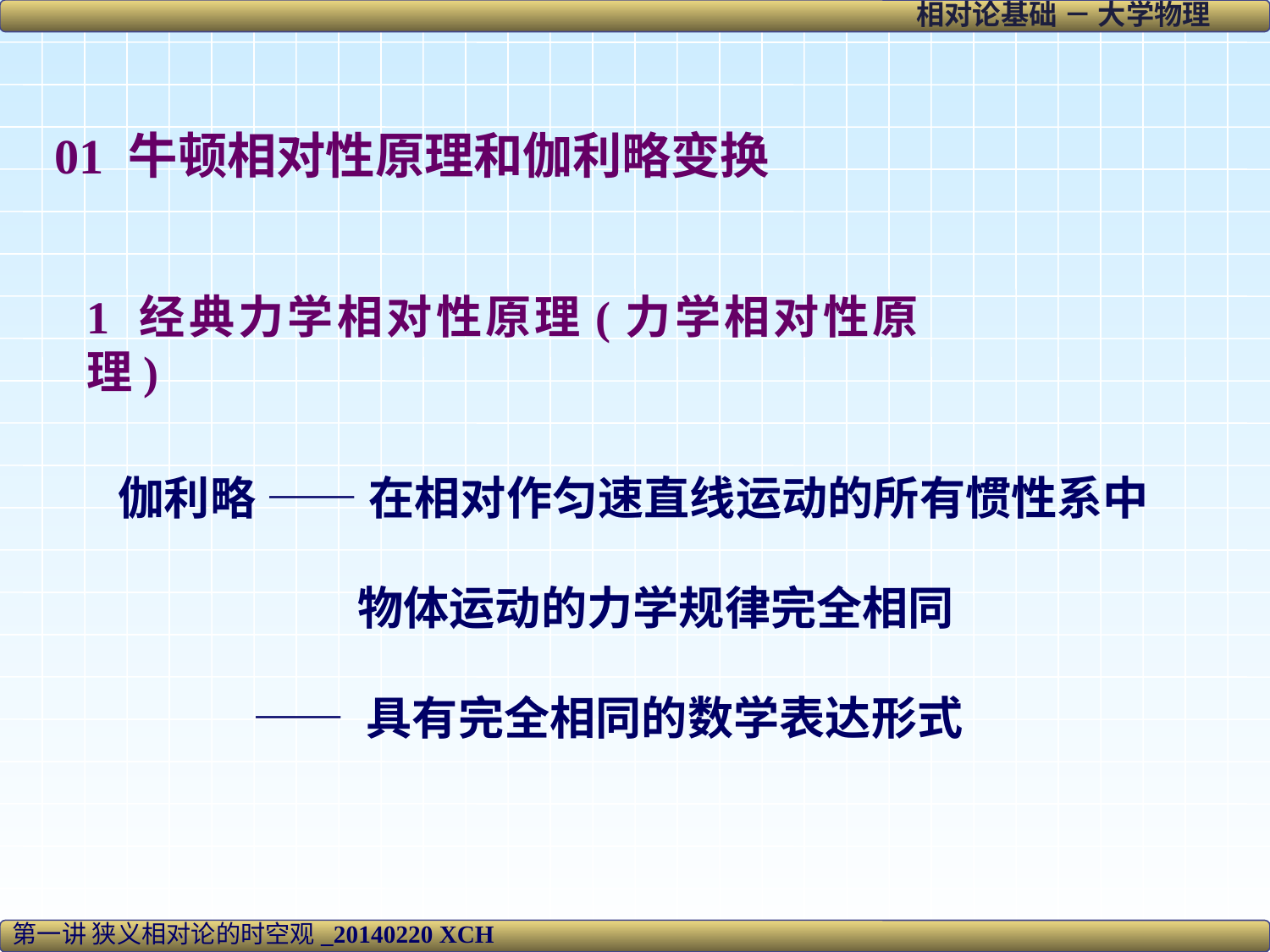

01 牛顿相对性原理和伽利略变换
1 经典力学相对性原理(力学相对性原理)
伽利略 —— 在相对作匀速直线运动的所有惯性系中
                      物体运动的力学规律完全相同
             —— 具有完全相同的数学表达形式